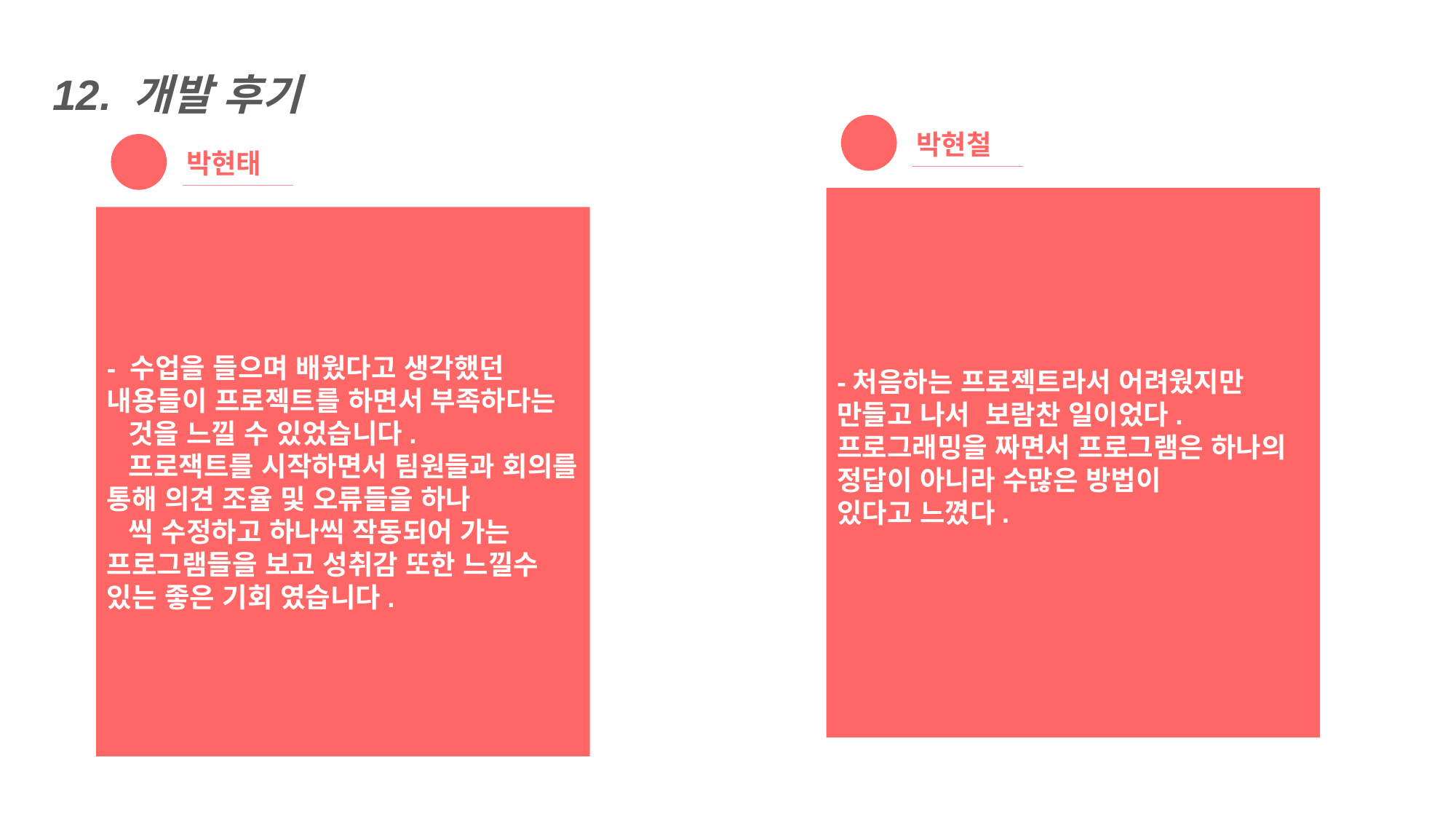

12. 개발 후기

박현철
-처음하는 프로젝트라서 어려웠지만 만들고 나서  보람찬 일이었다.
프로그래밍을 짜면서 프로그램은 하나의 정답이 아니라 수많은 방법이
있다고 느꼈다.

박현태
- 수업을 들으며 배웠다고 생각했던 내용들이 프로젝트를 하면서 부족하다는
  것을 느낄 수 있었습니다.
  프로잭트를 시작하면서 팀원들과 회의를 통해 의견 조율 및 오류들을 하나
  씩 수정하고 하나씩 작동되어 가는 프로그램들을 보고 성취감 또한 느낄수 있는 좋은 기회 였습니다.